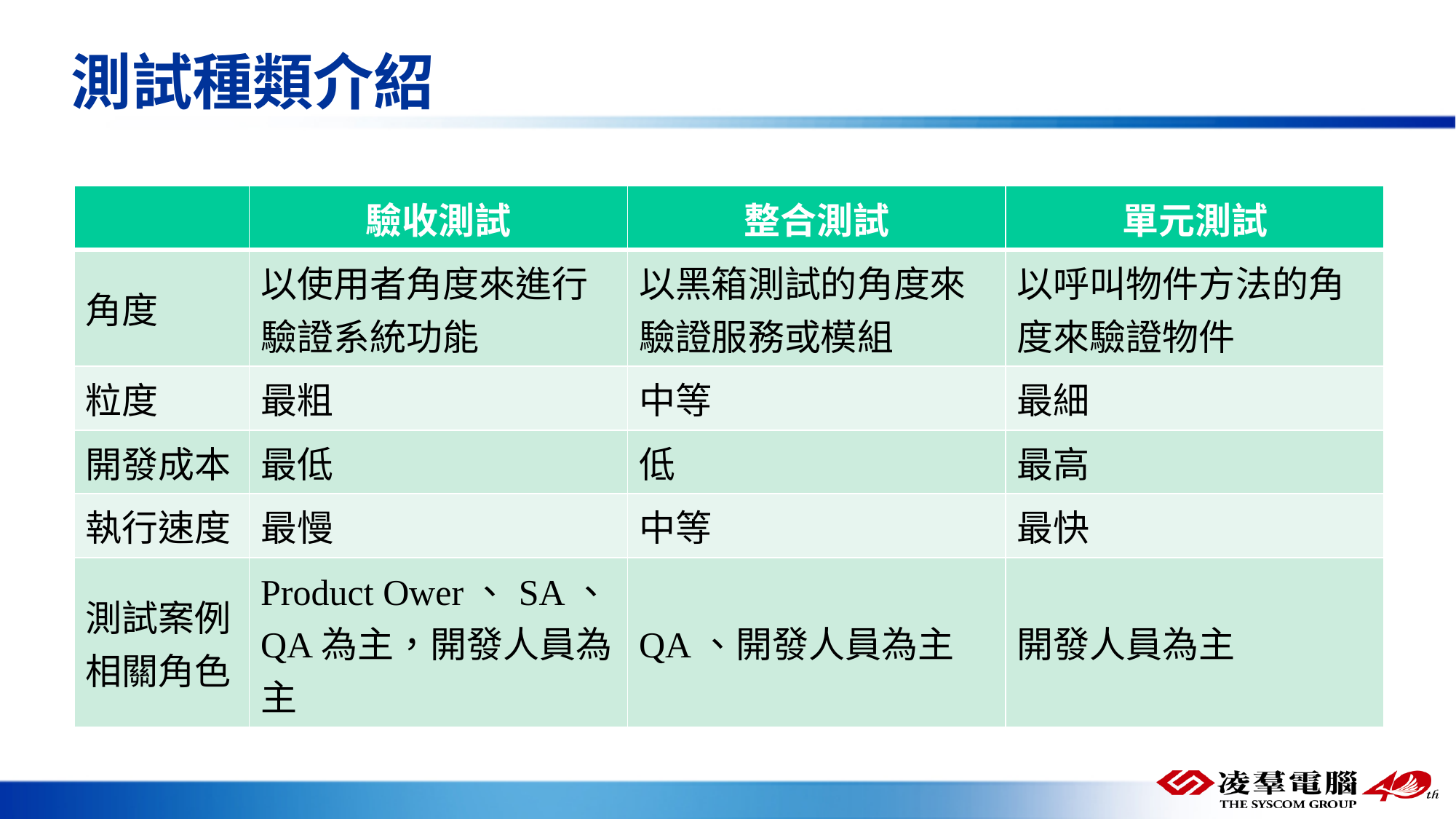

# 測試種類介紹
|  | 驗收測試 | 整合測試 | 單元測試 |
| --- | --- | --- | --- |
| 角度 | 以使用者角度來進行驗證系統功能 | 以黑箱測試的角度來驗證服務或模組 | 以呼叫物件方法的角度來驗證物件 |
| 粒度 | 最粗 | 中等 | 最細 |
| 開發成本 | 最低 | 低 | 最高 |
| 執行速度 | 最慢 | 中等 | 最快 |
| 測試案例相關角色 | Product Ower、SA、QA為主，開發人員為主 | QA、開發人員為主 | 開發人員為主 |